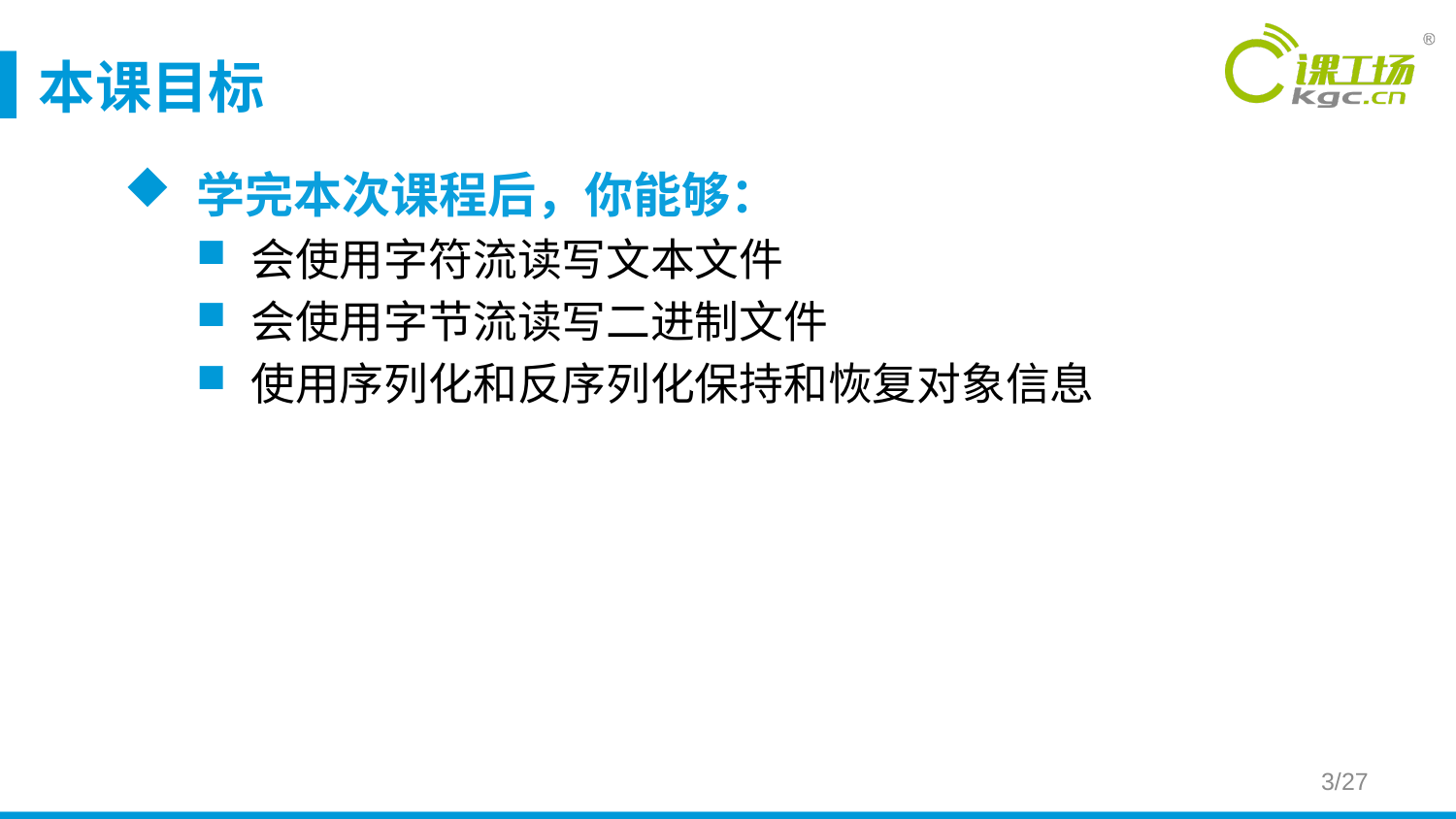

# 本课目标
学完本次课程后，你能够：
会使用字符流读写文本文件
会使用字节流读写二进制文件
使用序列化和反序列化保持和恢复对象信息

3/27